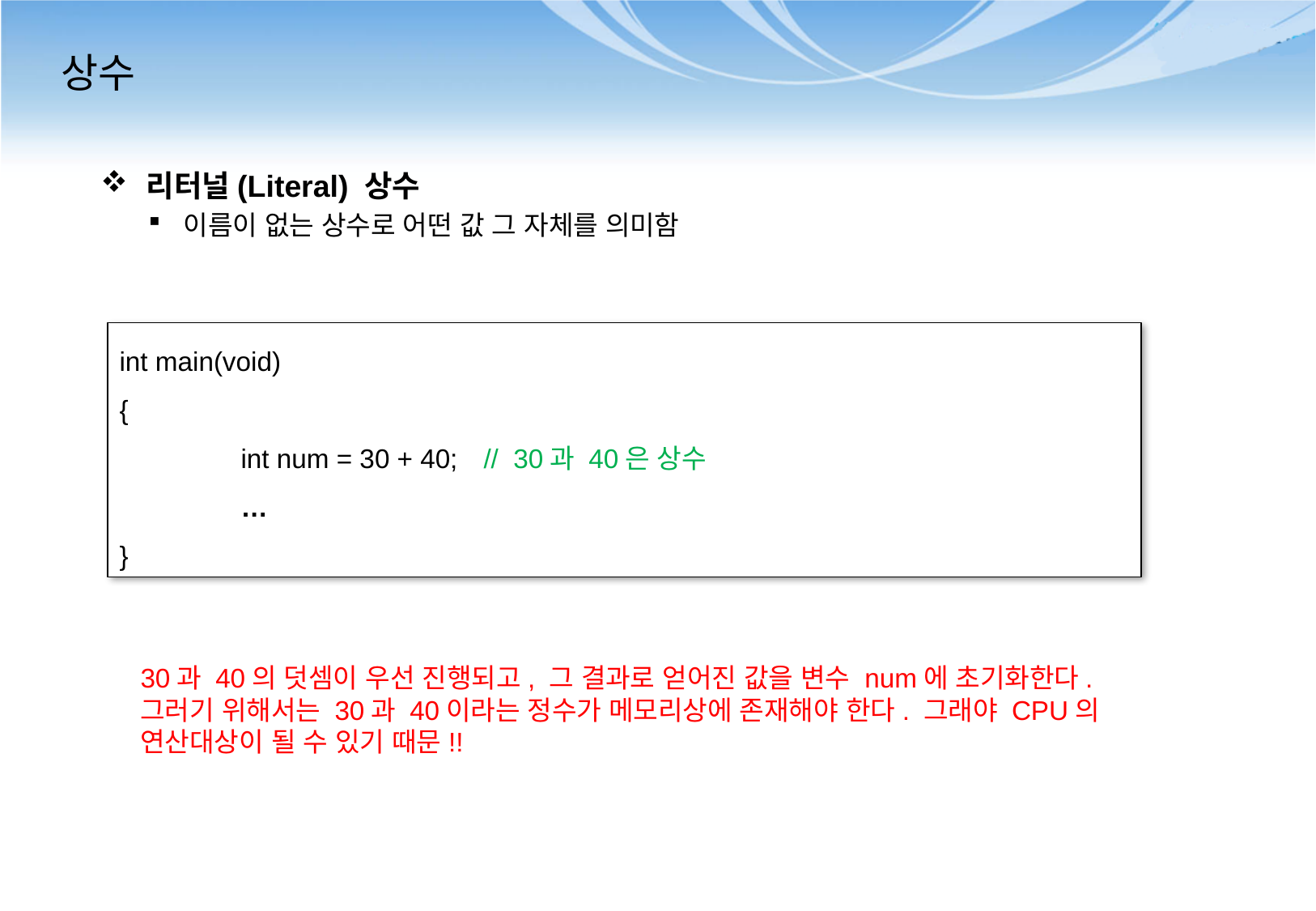

# 상수
리터널(Literal) 상수
이름이 없는 상수로 어떤 값 그 자체를 의미함
int main(void)
{
	int num = 30 + 40; 	//  30과 40은 상수
	…
}
30과 40의 덧셈이 우선 진행되고, 그 결과로 얻어진 값을 변수 num에 초기화한다.
그러기 위해서는 30과 40이라는 정수가 메모리상에 존재해야 한다. 그래야 CPU의
연산대상이 될 수 있기 때문!!